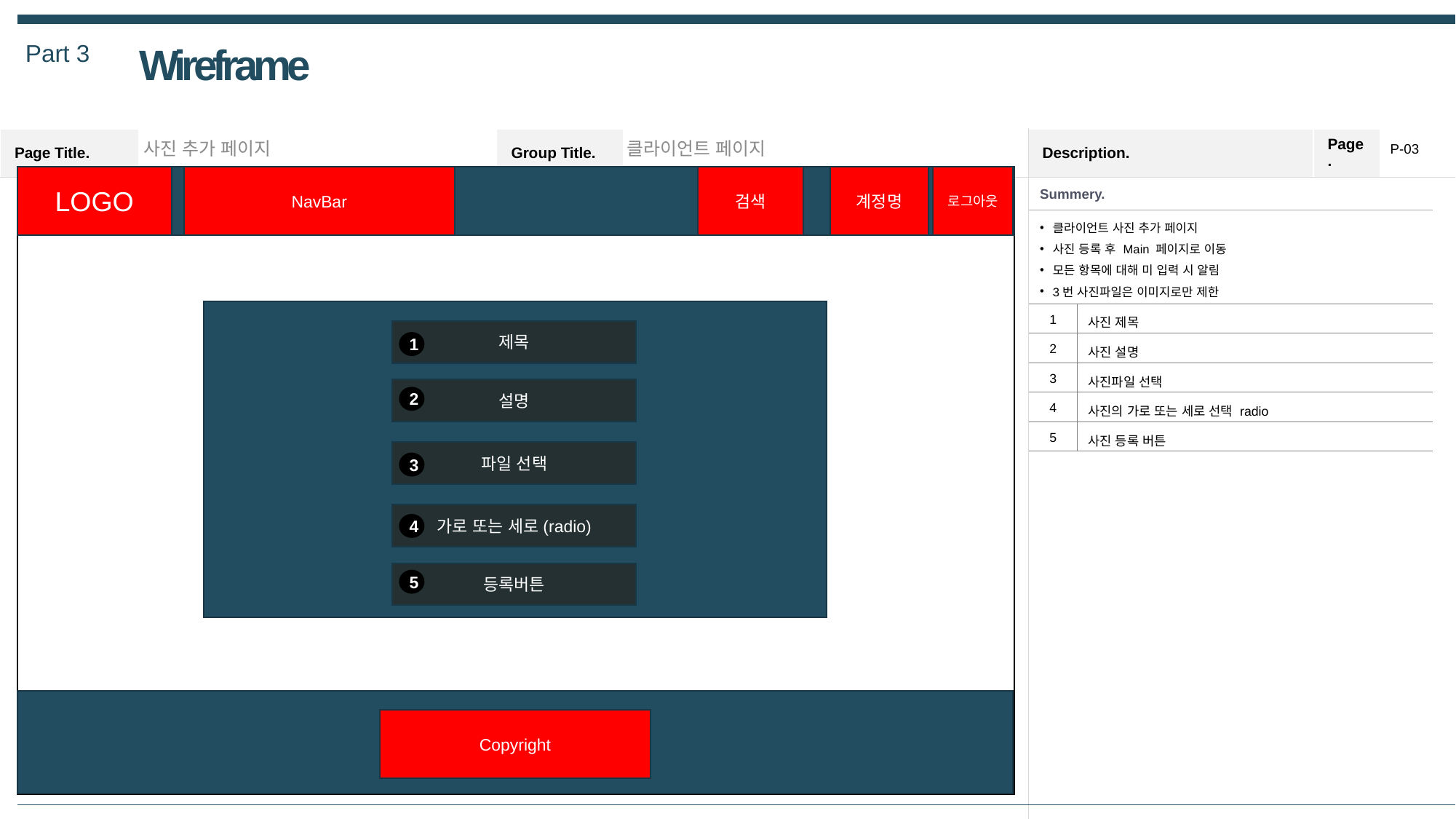

Part 3
Wireframe
사진 추가 페이지
클라이언트 페이지
P-03
검색

LOGO
NavBar
계정명
로그아웃
| Summery. |  |
| --- | --- |
| 클라이언트 사진 추가 페이지 사진 등록 후 Main 페이지로 이동 모든 항목에 대해 미 입력 시 알림 3번 사진파일은 이미지로만 제한 |  |
| 1 | 사진 제목 |
| 2 | 사진 설명 |
| 3 | 사진파일 선택 |
| 4 | 사진의 가로 또는 세로 선택 radio |
| 5 | 사진 등록 버튼 |

제목
1
설명
2
파일 선택
3
3
가로 또는 세로(radio)
4
등록버튼
5

Copyright